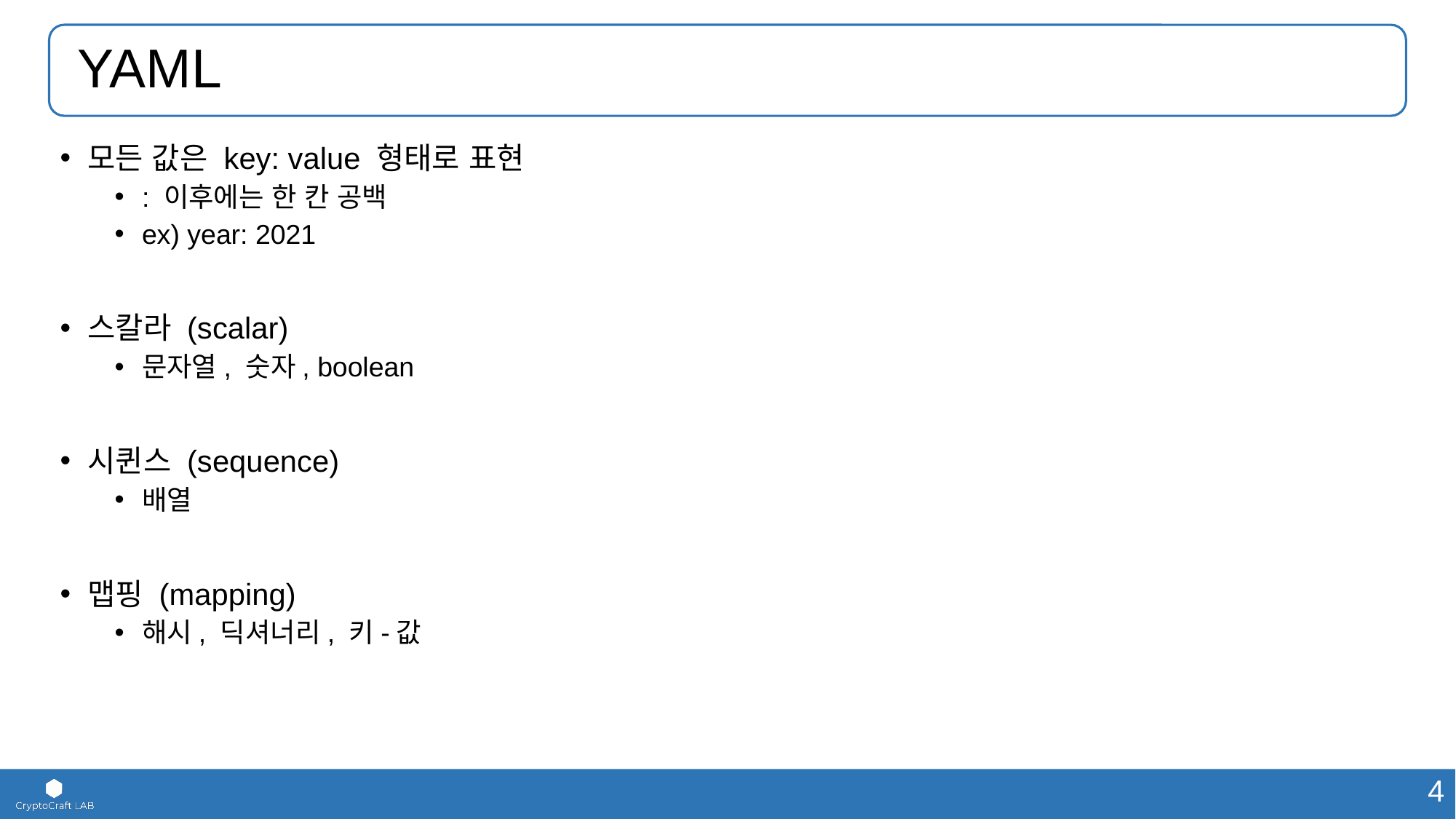

# YAML
모든 값은 key: value 형태로 표현
: 이후에는 한 칸 공백
ex) year: 2021

스칼라 (scalar)
문자열, 숫자, boolean

시퀸스 (sequence)
배열

맵핑 (mapping)
해시, 딕셔너리, 키-값